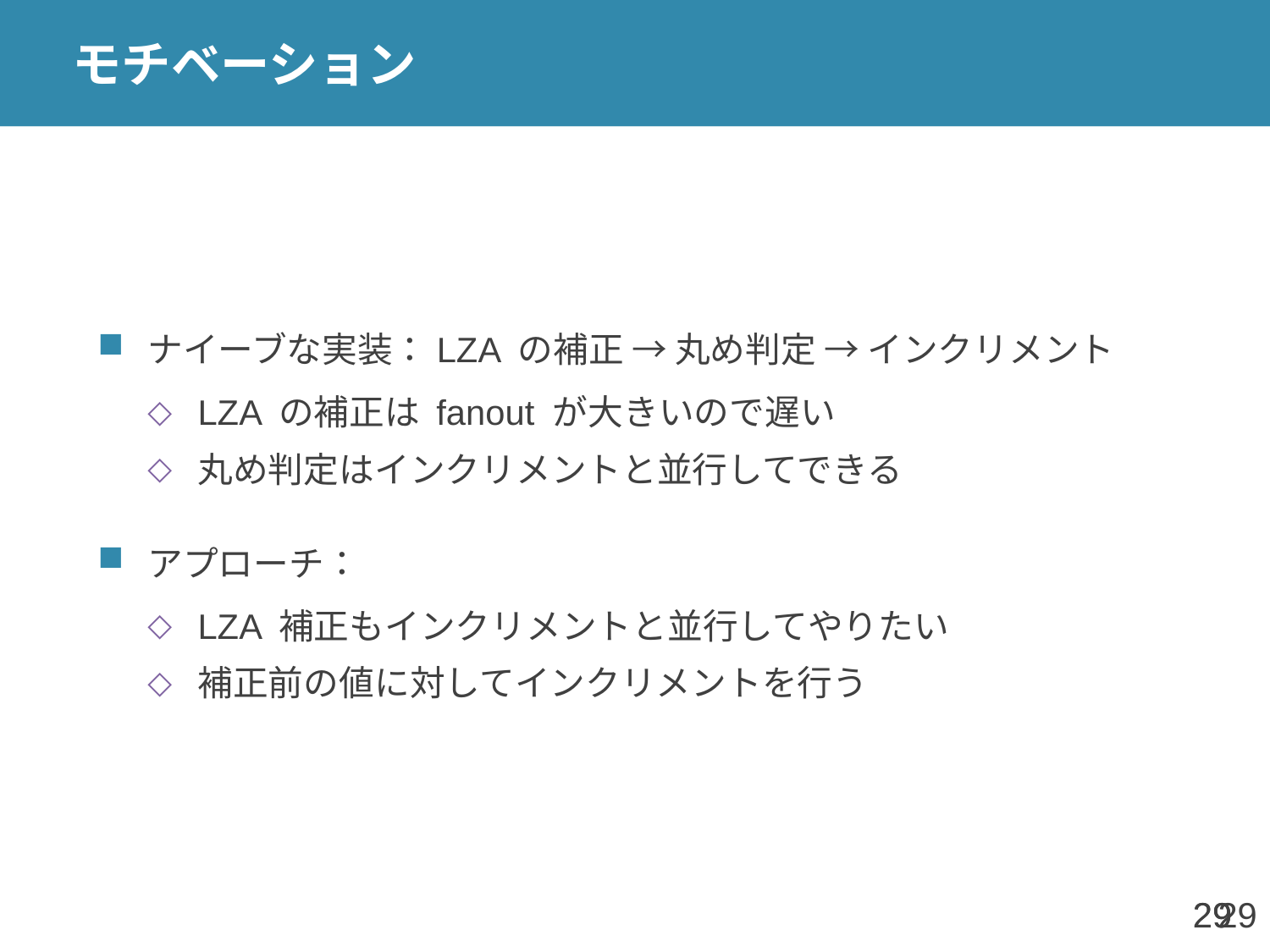

# モチベーション
ナイーブな実装：LZA の補正 → 丸め判定 → インクリメント
LZA の補正は fanout が大きいので遅い
丸め判定はインクリメントと並行してできる
アプローチ：
LZA 補正もインクリメントと並行してやりたい
補正前の値に対してインクリメントを行う
29